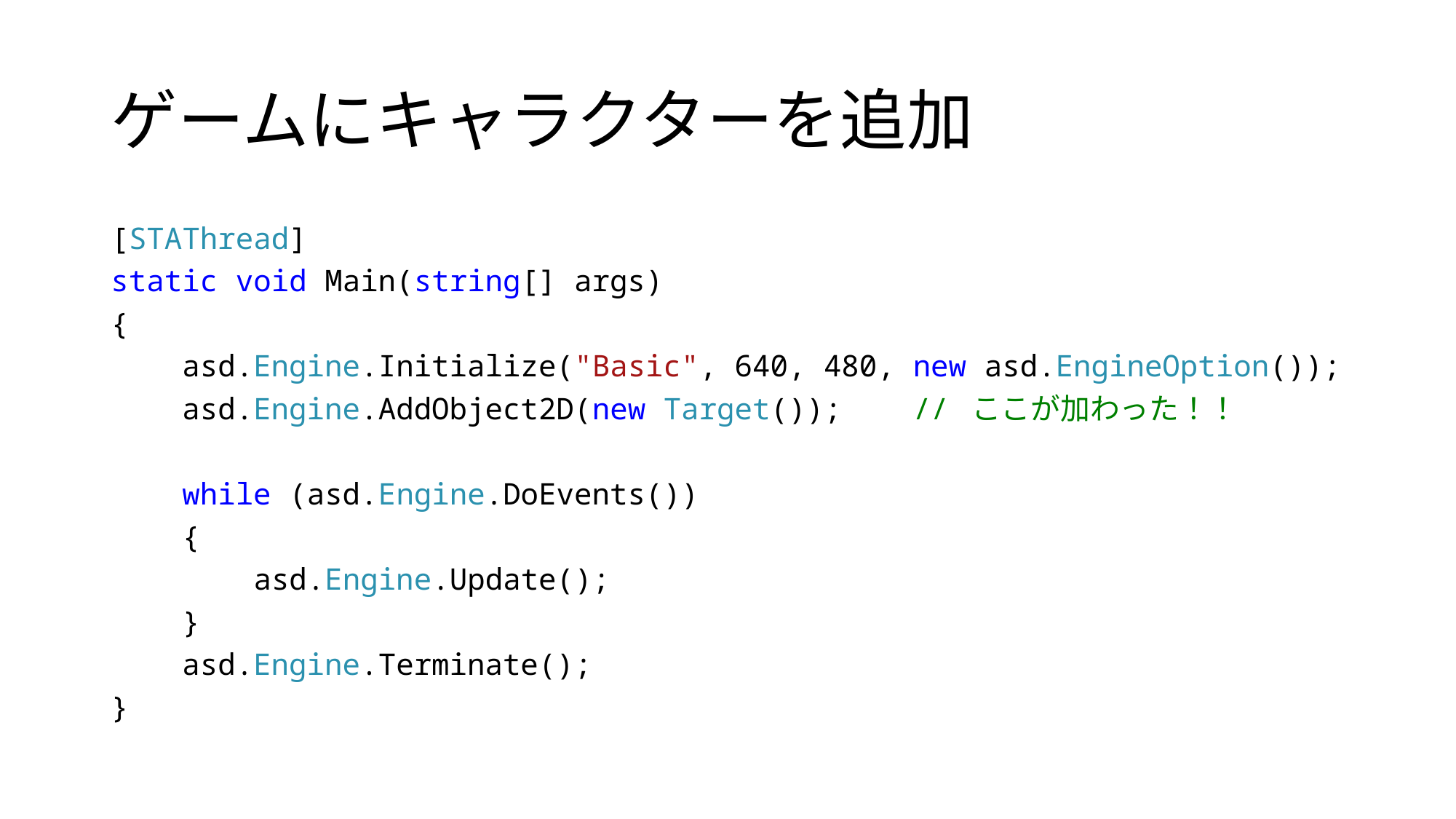

# ゲームにキャラクターを追加
[STAThread]
static void Main(string[] args)
{
    asd.Engine.Initialize("Basic", 640, 480, new asd.EngineOption());
    asd.Engine.AddObject2D(new Target());    // ここが加わった！！

    while (asd.Engine.DoEvents())
    {
        asd.Engine.Update();
    }
    asd.Engine.Terminate();
}